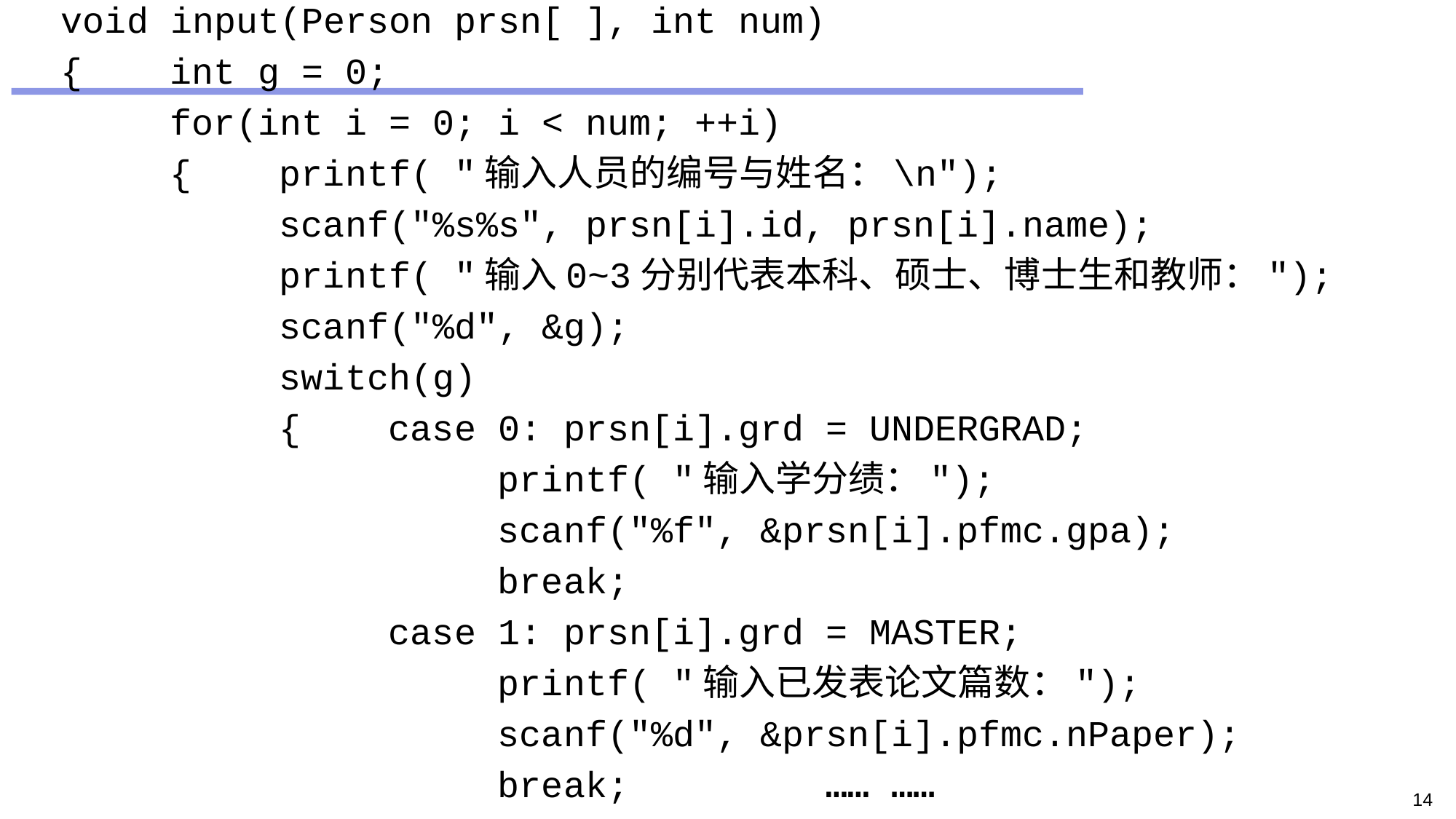

void input(Person prsn[ ], int num)
{	int g = 0;
	for(int i = 0; i < num; ++i)
	{	printf( "输入人员的编号与姓名：\n");
		scanf("%s%s", prsn[i].id, prsn[i].name);
		printf( "输入0~3分别代表本科、硕士、博士生和教师：");
		scanf("%d", &g);
		switch(g)
		{	case 0: prsn[i].grd = UNDERGRAD;
				printf( "输入学分绩：");
				scanf("%f", &prsn[i].pfmc.gpa);
				break;
			case 1: prsn[i].grd = MASTER;
				printf( "输入已发表论文篇数：");
				scanf("%d", &prsn[i].pfmc.nPaper);
				break;		…… ……
14